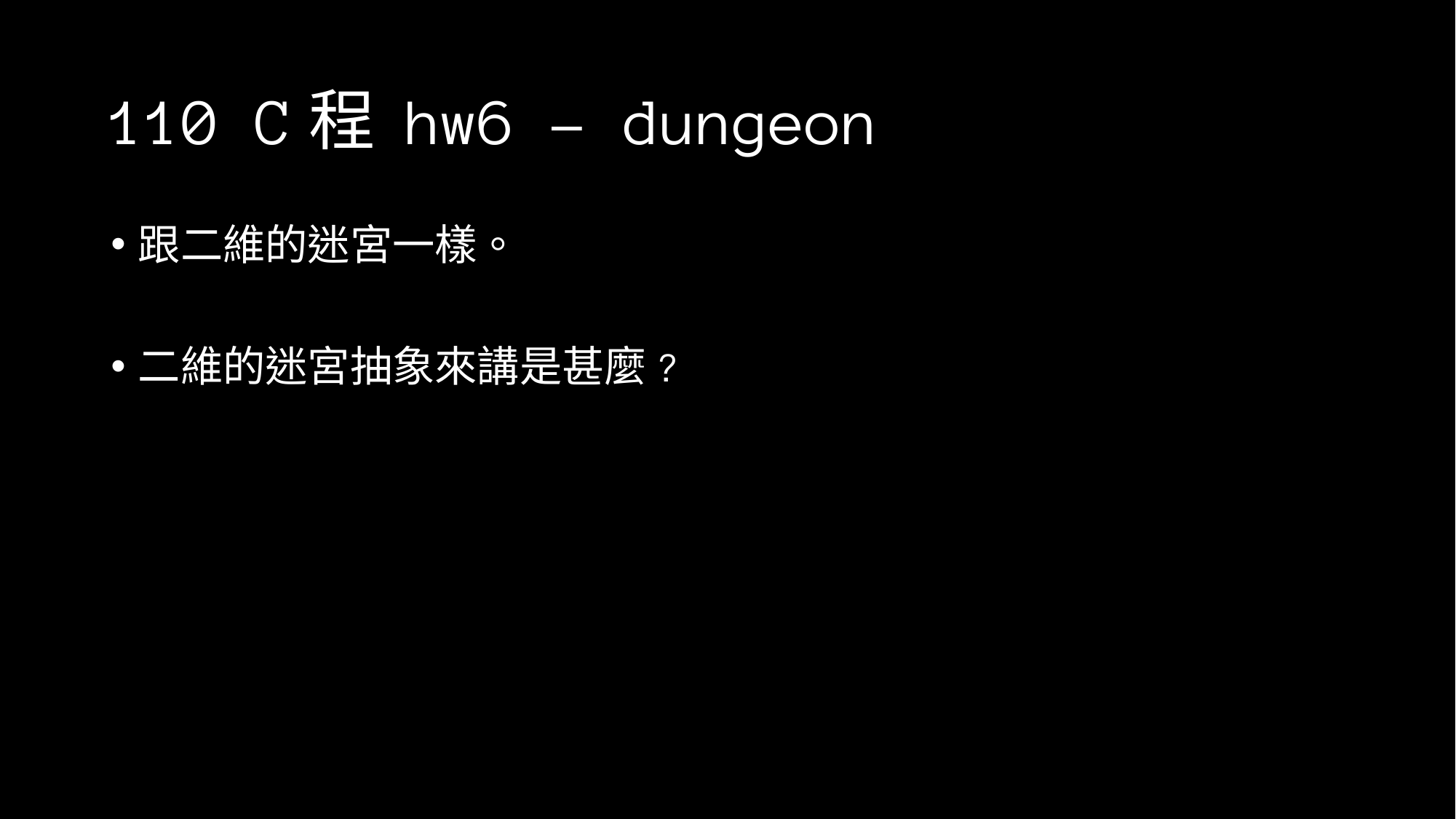

# 110 C程 hw6 - dungeon
跟二維的迷宮一樣。

二維的迷宮抽象來講是甚麼?